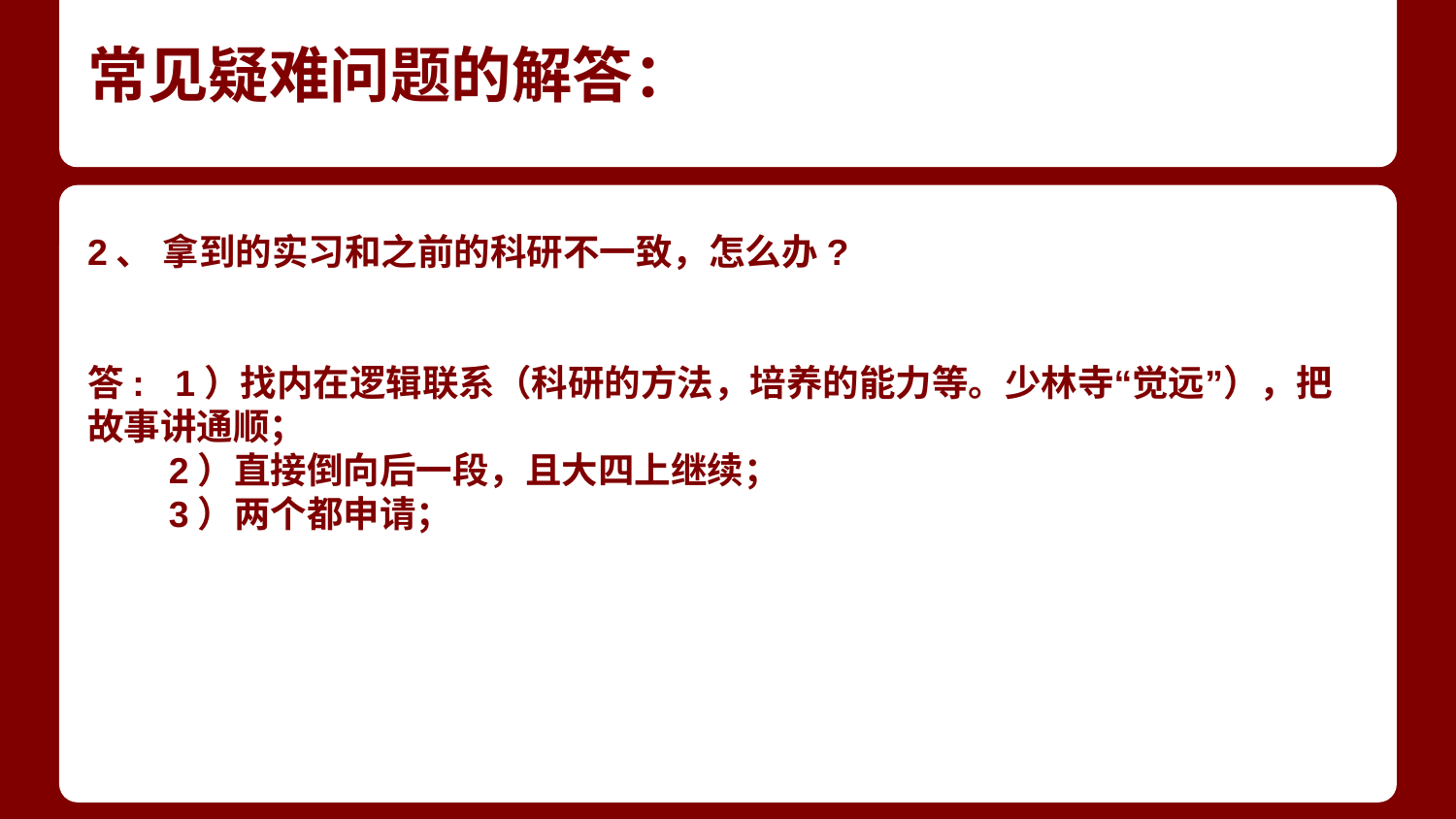

# 常见疑难问题的解答：
2、 拿到的实习和之前的科研不一致，怎么办?

答:   1）找内在逻辑联系（科研的方法，培养的能力等。少林寺“觉远”），把故事讲通顺；
        2）直接倒向后一段，且大四上继续；
        3）两个都申请；